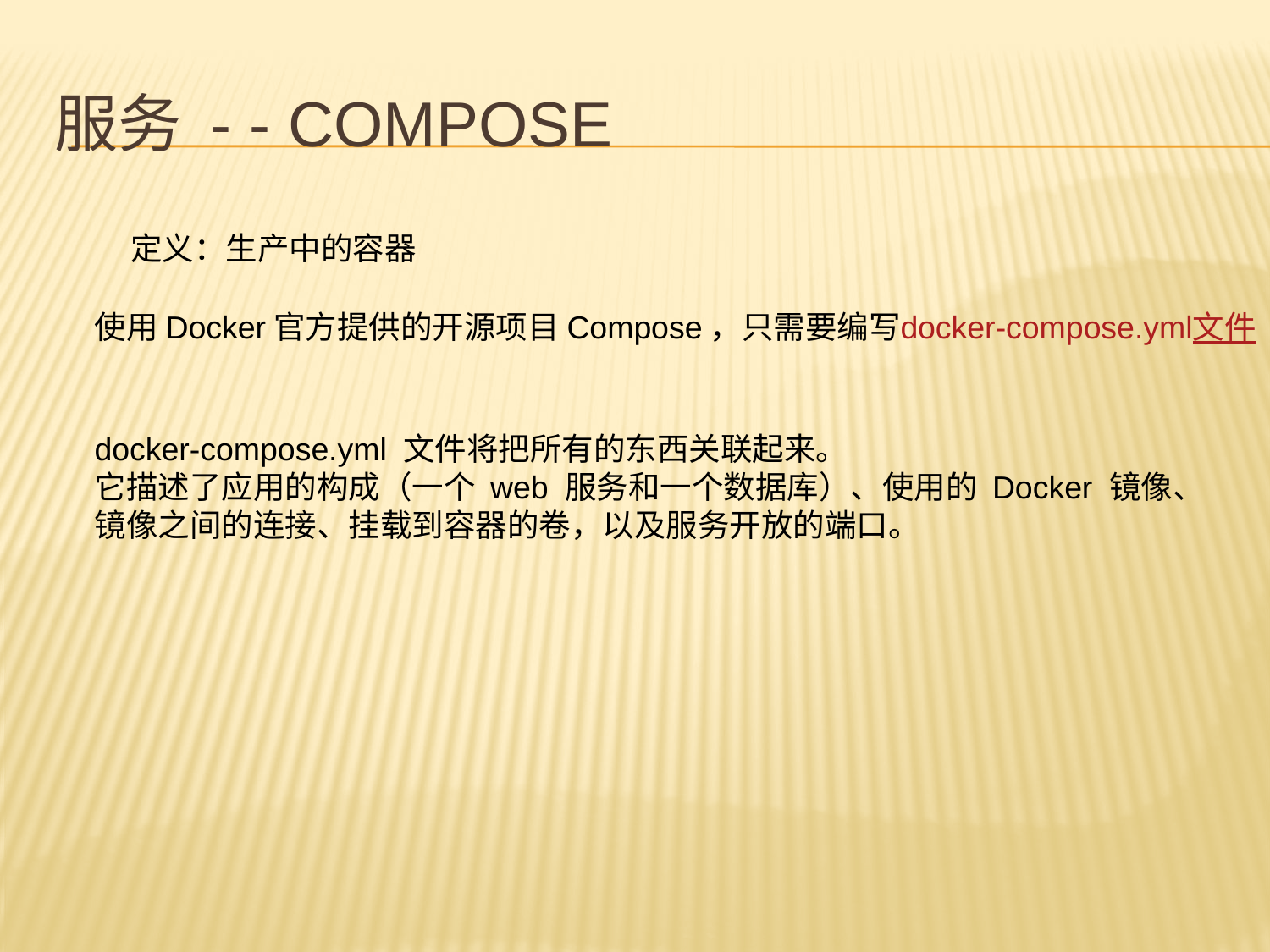

# 服务 - - Compose
定义：生产中的容器
使用Docker官方提供的开源项目Compose，只需要编写docker-compose.yml文件

docker-compose.yml 文件将把所有的东西关联起来。
它描述了应用的构成（一个 web 服务和一个数据库）、使用的 Docker 镜像、
镜像之间的连接、挂载到容器的卷，以及服务开放的端口。